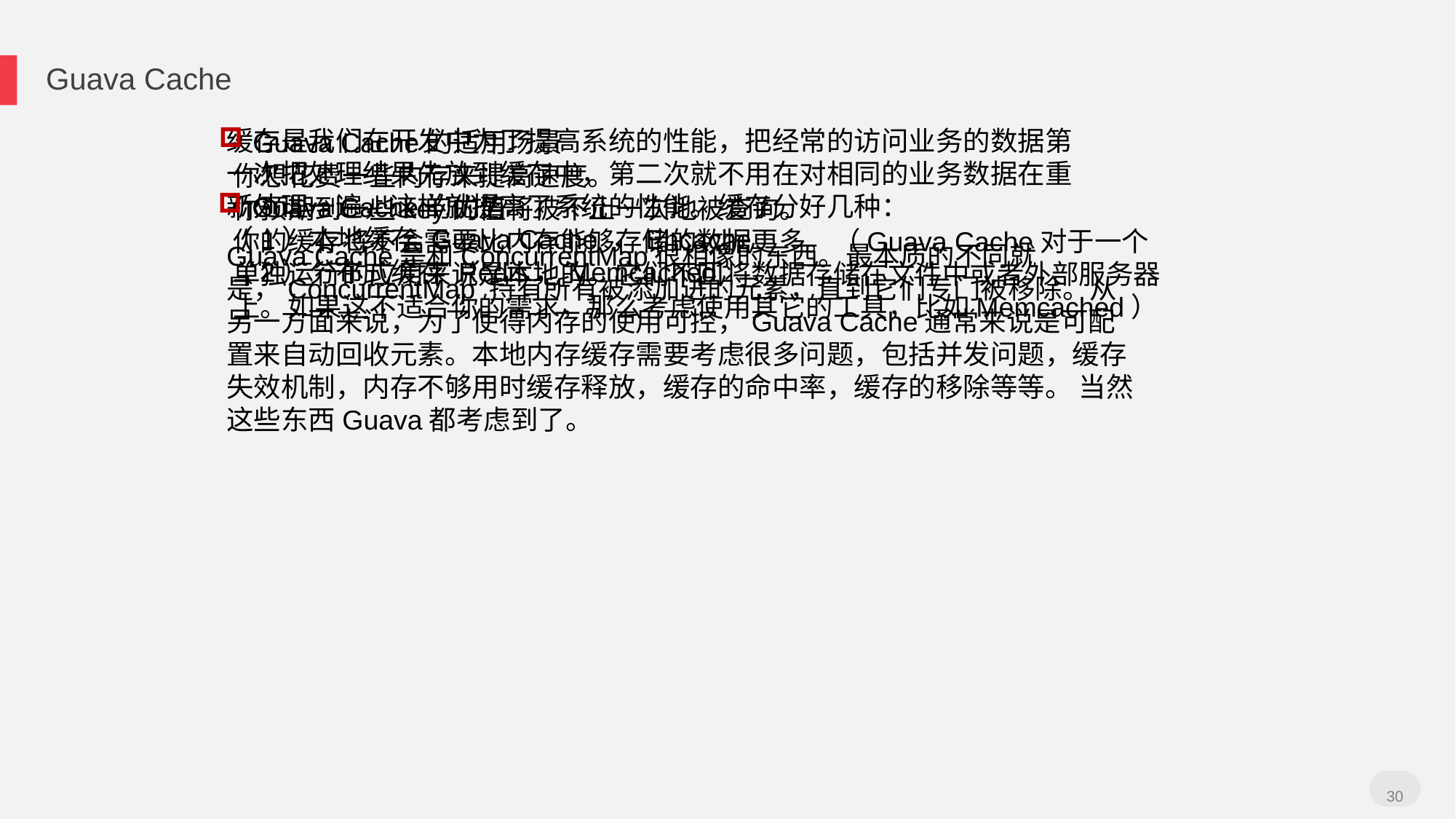

Guava Cache
缓存是我们在开发中为了提高系统的性能，把经常的访问业务的数据第一次把处理结果先放到缓存中，第二次就不用在对相同的业务数据在重新处理一遍，这样就提高了系统的性能。缓存分好几种：
（1）本地缓存 Guava Cache ，Ehcache
（2）分布式缓存 Redis，Memcached
Guava Cache的适用场景
你想花费一些内存来提高速度。
你预期到一些key的值将被不止一次地被查询。
你的缓存将不会需要比内存能够存储的数据更多。（Guava Cache对于一个单独运行的应用来说是本地的。它们不回将数据存储在文件中或者外部服务器上。如果这不适合你的需求，那么考虑使用其它的工具，比如Memcached）
Guava Cache的优势
Guava Cache是和ConcurrentMap很相像的东西。最本质的不同就是，ConcurrentMap 持有所有被添加进的元素，直到它们专门被移除。从另一方面来说，为了使得内存的使用可控，Guava Cache通常来说是可配置来自动回收元素。本地内存缓存需要考虑很多问题，包括并发问题，缓存失效机制，内存不够用时缓存释放，缓存的命中率，缓存的移除等等。 当然这些东西Guava都考虑到了。
30